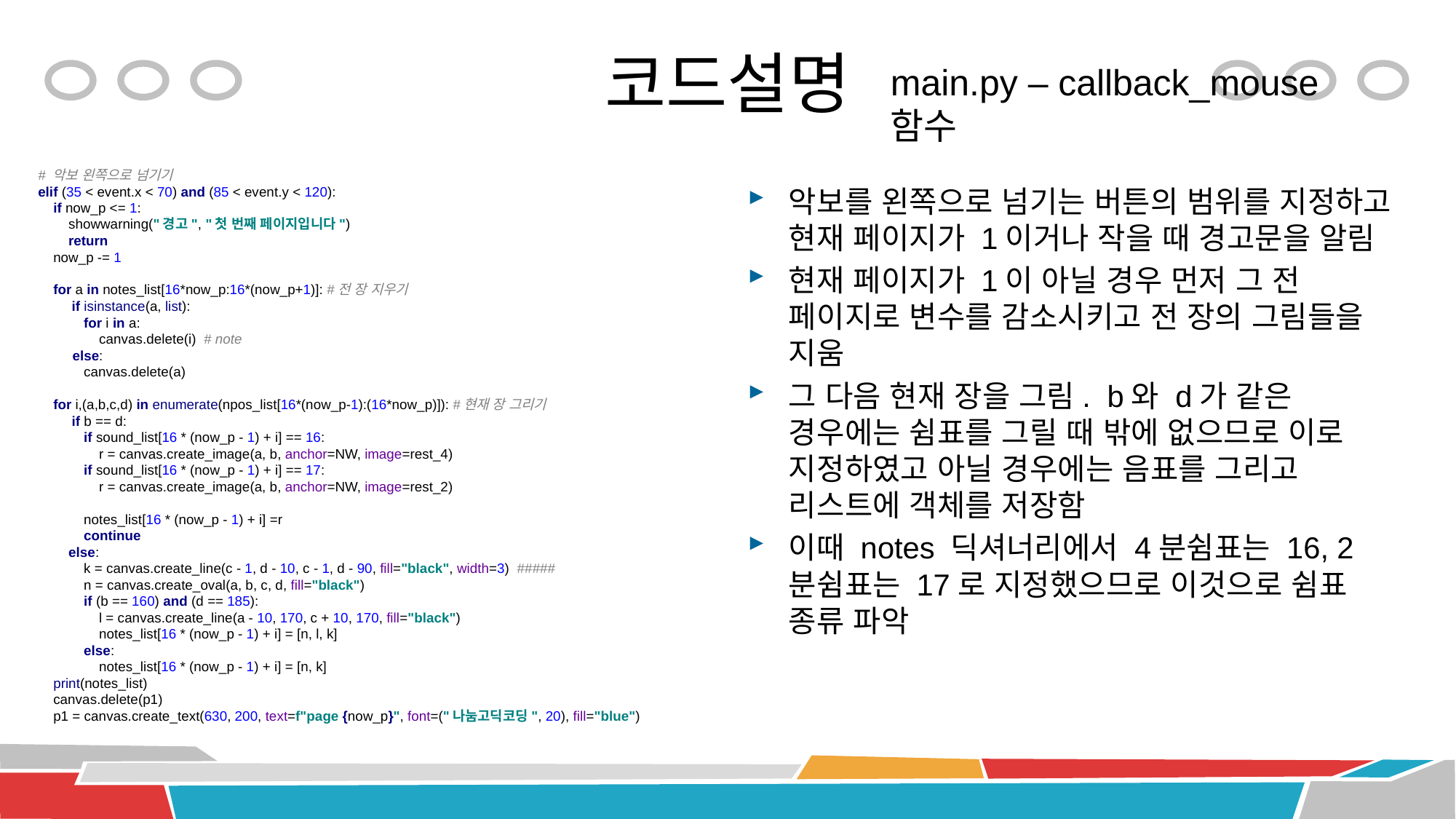

# 코드설명
main.py – callback_mouse함수
# 악보 왼쪽으로 넘기기 elif (35 < event.x < 70) and (85 < event.y < 120): if now_p <= 1: showwarning("경고", "첫 번째 페이지입니다") return now_p -= 1 for a in notes_list[16*now_p:16*(now_p+1)]: #전 장 지우기 if isinstance(a, list): for i in a: canvas.delete(i)  # note else: canvas.delete(a) for i,(a,b,c,d) in enumerate(npos_list[16*(now_p-1):(16*now_p)]): #현재 장 그리기 if b == d: if sound_list[16 * (now_p - 1) + i] == 16: r = canvas.create_image(a, b, anchor=NW, image=rest_4) if sound_list[16 * (now_p - 1) + i] == 17: r = canvas.create_image(a, b, anchor=NW, image=rest_2) notes_list[16 * (now_p - 1) + i] =r continue else: k = canvas.create_line(c - 1, d - 10, c - 1, d - 90, fill="black", width=3)  ##### n = canvas.create_oval(a, b, c, d, fill="black") if (b == 160) and (d == 185): l = canvas.create_line(a - 10, 170, c + 10, 170, fill="black") notes_list[16 * (now_p - 1) + i] = [n, l, k] else: notes_list[16 * (now_p - 1) + i] = [n, k] print(notes_list) canvas.delete(p1) p1 = canvas.create_text(630, 200, text=f"page {now_p}", font=("나눔고딕코딩", 20), fill="blue")
악보를 왼쪽으로 넘기는 버튼의 범위를 지정하고 현재 페이지가 1이거나 작을 때 경고문을 알림
현재 페이지가 1이 아닐 경우 먼저 그 전 페이지로 변수를 감소시키고 전 장의 그림들을 지움
그 다음 현재 장을 그림.  b와 d가 같은 경우에는 쉼표를 그릴 때 밖에 없으므로 이로 지정하였고 아닐 경우에는 음표를 그리고 리스트에 객체를 저장함
이때 notes 딕셔너리에서 4분쉼표는 16, 2분쉼표는 17로 지정했으므로 이것으로 쉼표 종류 파악